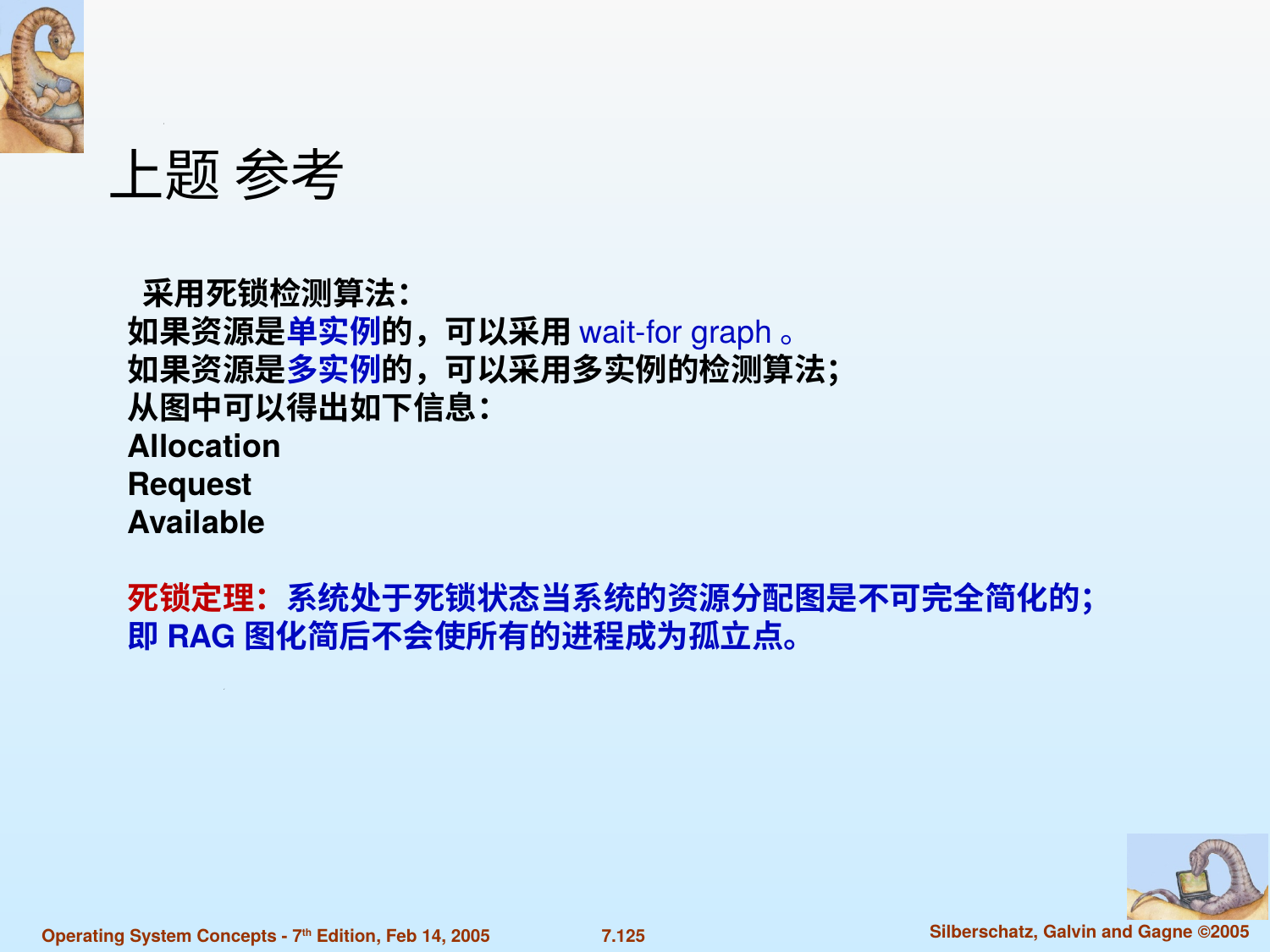

上题 参考
 采用死锁检测算法：
如果资源是单实例的，可以采用wait-for graph。
如果资源是多实例的，可以采用多实例的检测算法；
从图中可以得出如下信息：
Allocation
Request
Available

死锁定理：系统处于死锁状态当系统的资源分配图是不可完全简化的；即RAG图化简后不会使所有的进程成为孤立点。